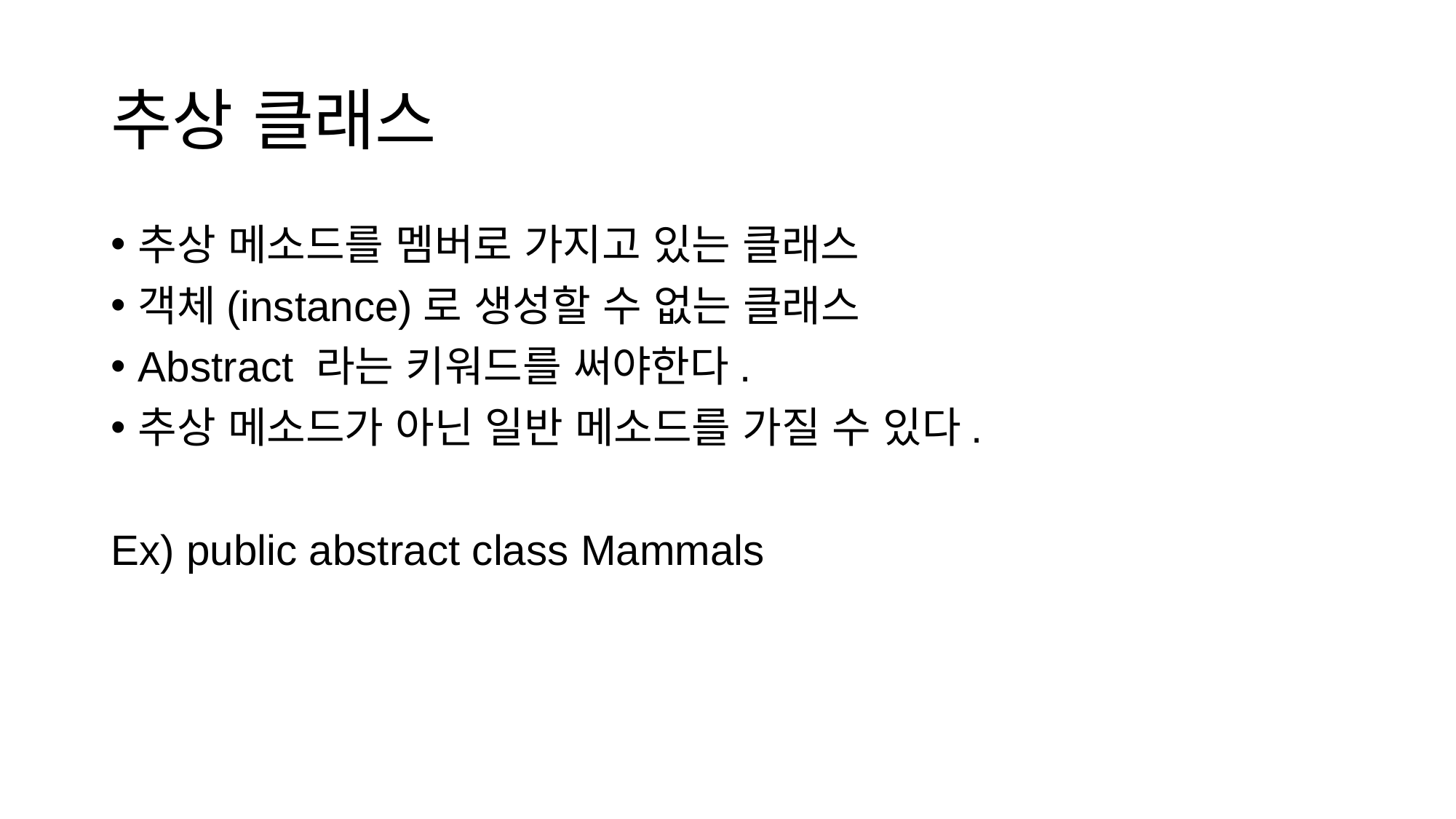

# 추상 클래스
추상 메소드를 멤버로 가지고 있는 클래스
객체(instance)로 생성할 수 없는 클래스
Abstract 라는 키워드를 써야한다.
추상 메소드가 아닌 일반 메소드를 가질 수 있다.

Ex) public abstract class Mammals